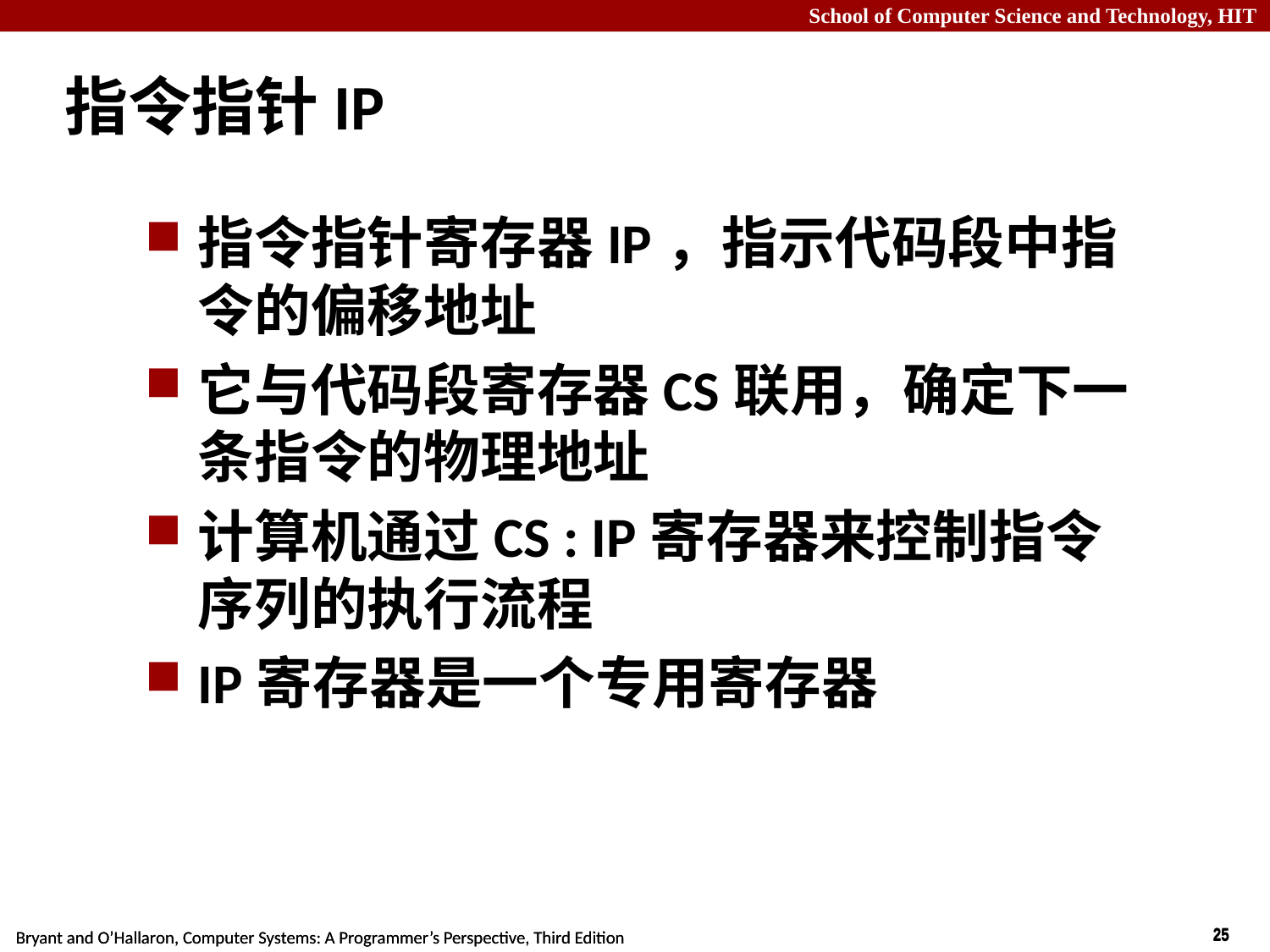

# 指令指针IP
指令指针寄存器IP，指示代码段中指令的偏移地址
它与代码段寄存器CS联用，确定下一条指令的物理地址
计算机通过CS : IP寄存器来控制指令序列的执行流程
IP寄存器是一个专用寄存器